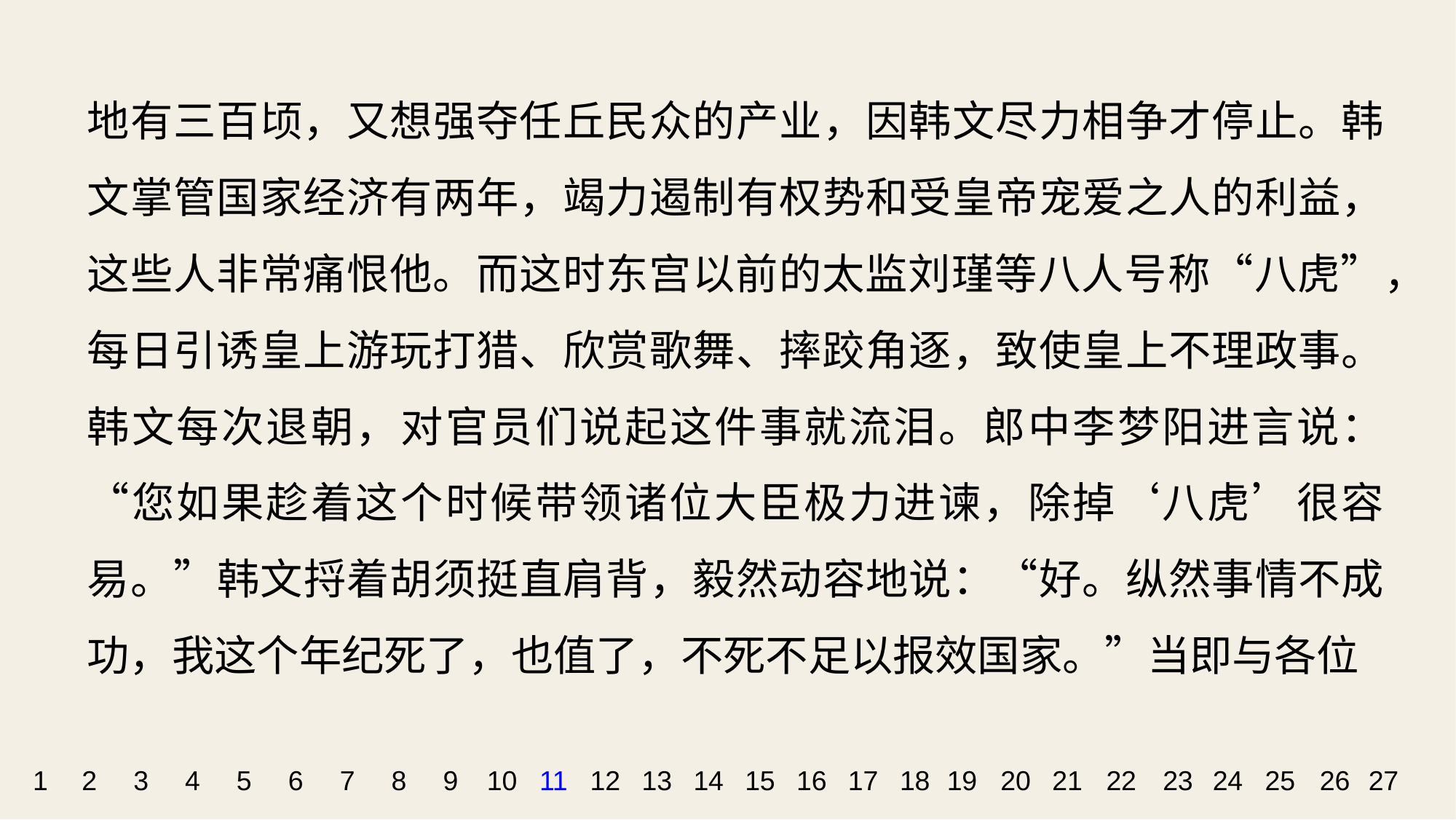

地有三百顷，又想强夺任丘民众的产业，因韩文尽力相争才停止。韩文掌管国家经济有两年，竭力遏制有权势和受皇帝宠爱之人的利益，这些人非常痛恨他。而这时东宫以前的太监刘瑾等八人号称“八虎”，每日引诱皇上游玩打猎、欣赏歌舞、摔跤角逐，致使皇上不理政事。韩文每次退朝，对官员们说起这件事就流泪。郎中李梦阳进言说：“您如果趁着这个时候带领诸位大臣极力进谏，除掉‘八虎’很容易。”韩文捋着胡须挺直肩背，毅然动容地说：“好。纵然事情不成功，我这个年纪死了，也值了，不死不足以报效国家。”当即与各位
1
2
3
4
5
6
7
8
9
10
11
12
13
14
15
16
17
18
19
20
21
22
23
24
25
26
27